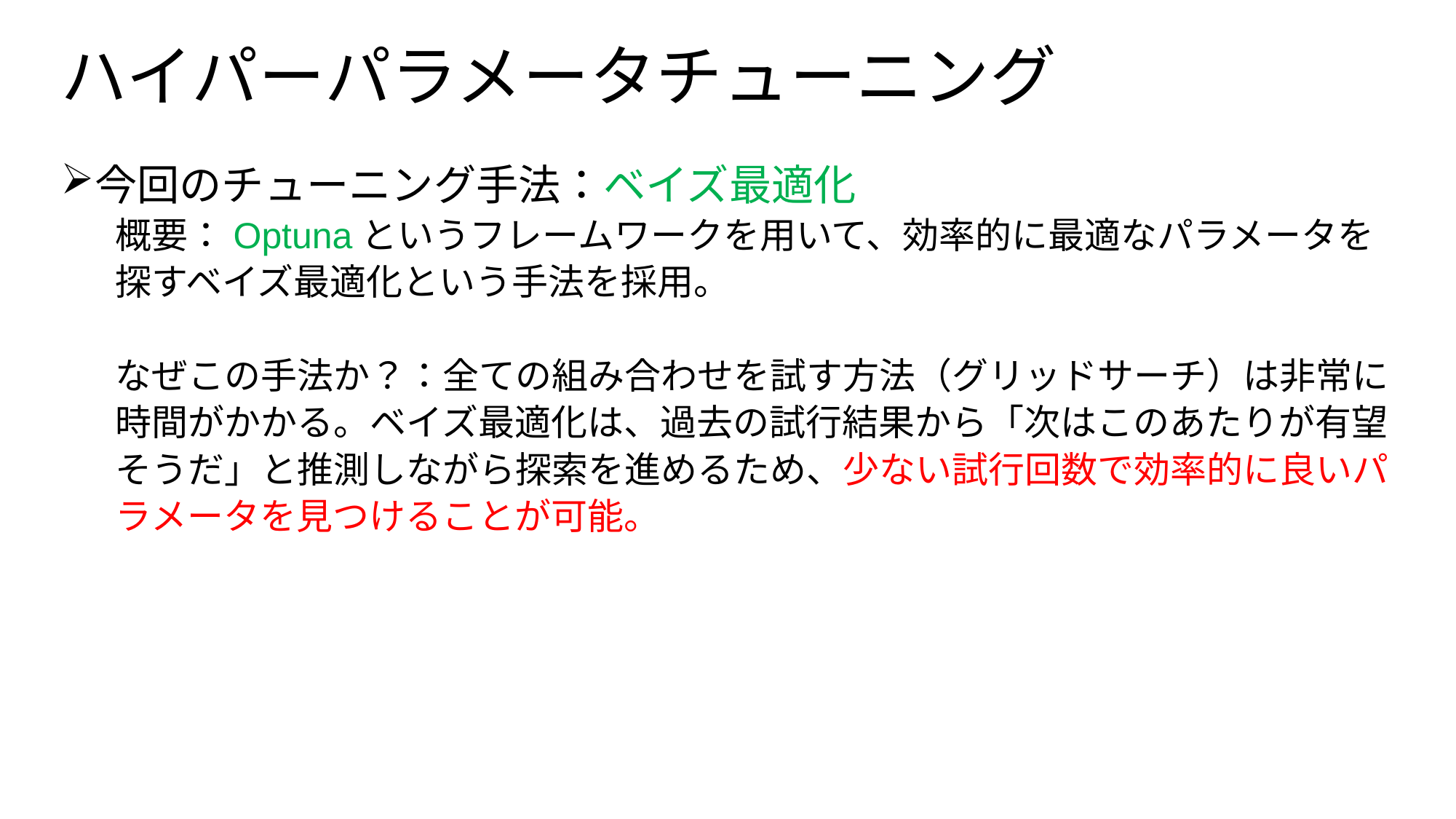

# ハイパーパラメータチューニング
今回のチューニング手法：ベイズ最適化
概要：Optunaというフレームワークを用いて、効率的に最適なパラメータを
探すベイズ最適化という手法を採用。

なぜこの手法か？：全ての組み合わせを試す方法（グリッドサーチ）は非常に
時間がかかる。ベイズ最適化は、過去の試行結果から「次はこのあたりが有望
そうだ」と推測しながら探索を進めるため、少ない試行回数で効率的に良いパ
ラメータを見つけることが可能。